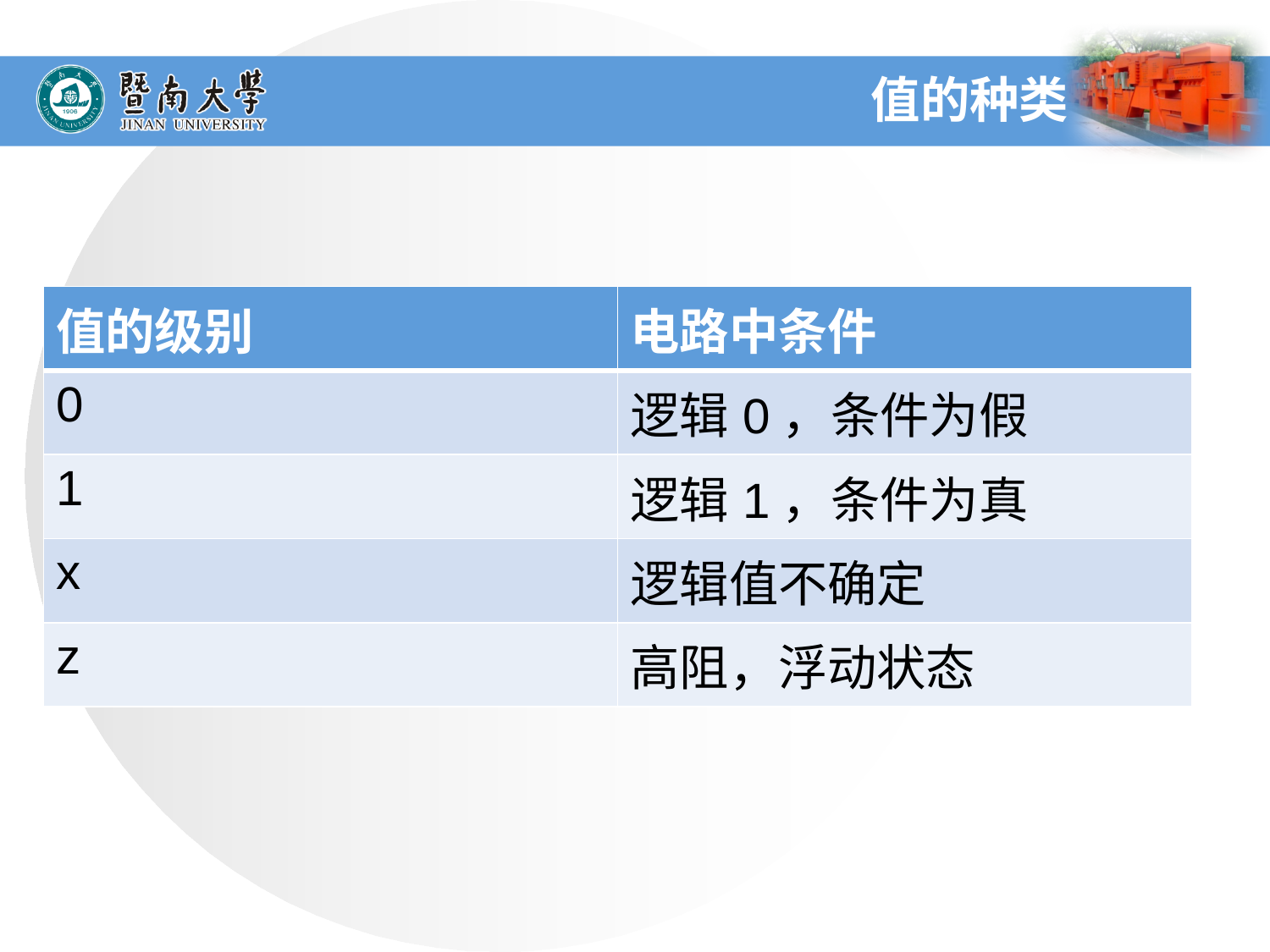

# 值的种类
| 值的级别 | 电路中条件 |
| --- | --- |
| 0 | 逻辑0，条件为假 |
| 1 | 逻辑1，条件为真 |
| x | 逻辑值不确定 |
| z | 高阻，浮动状态 |